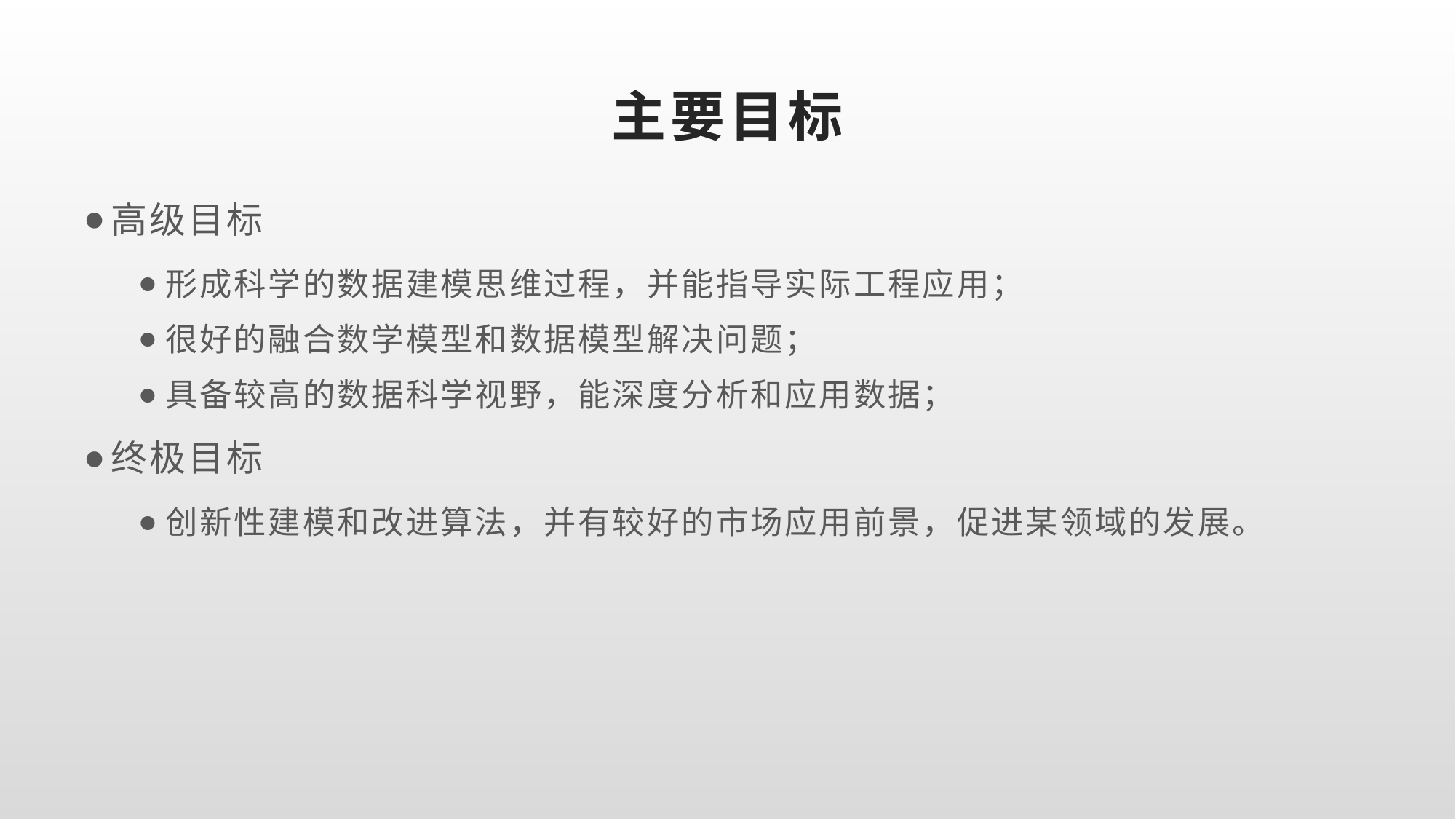

# 主要目标
高级目标
形成科学的数据建模思维过程，并能指导实际工程应用；
很好的融合数学模型和数据模型解决问题；
具备较高的数据科学视野，能深度分析和应用数据；
终极目标
创新性建模和改进算法，并有较好的市场应用前景，促进某领域的发展。